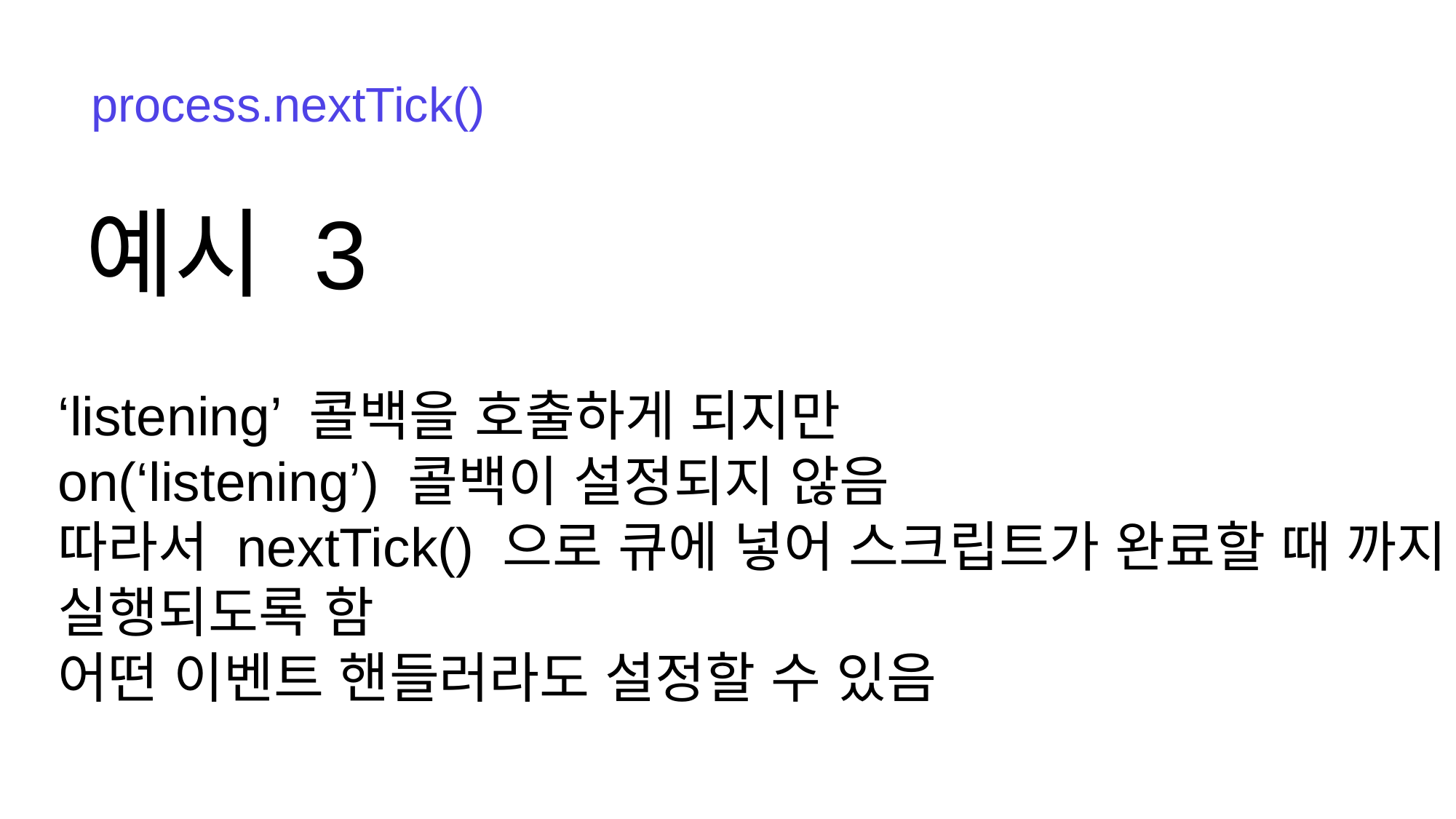

process.nextTick()
예시 3
‘listening’ 콜백을 호출하게 되지만
on(‘listening’) 콜백이 설정되지 않음
따라서 nextTick() 으로 큐에 넣어 스크립트가 완료할 때 까지
실행되도록 함
어떤 이벤트 핸들러라도 설정할 수 있음